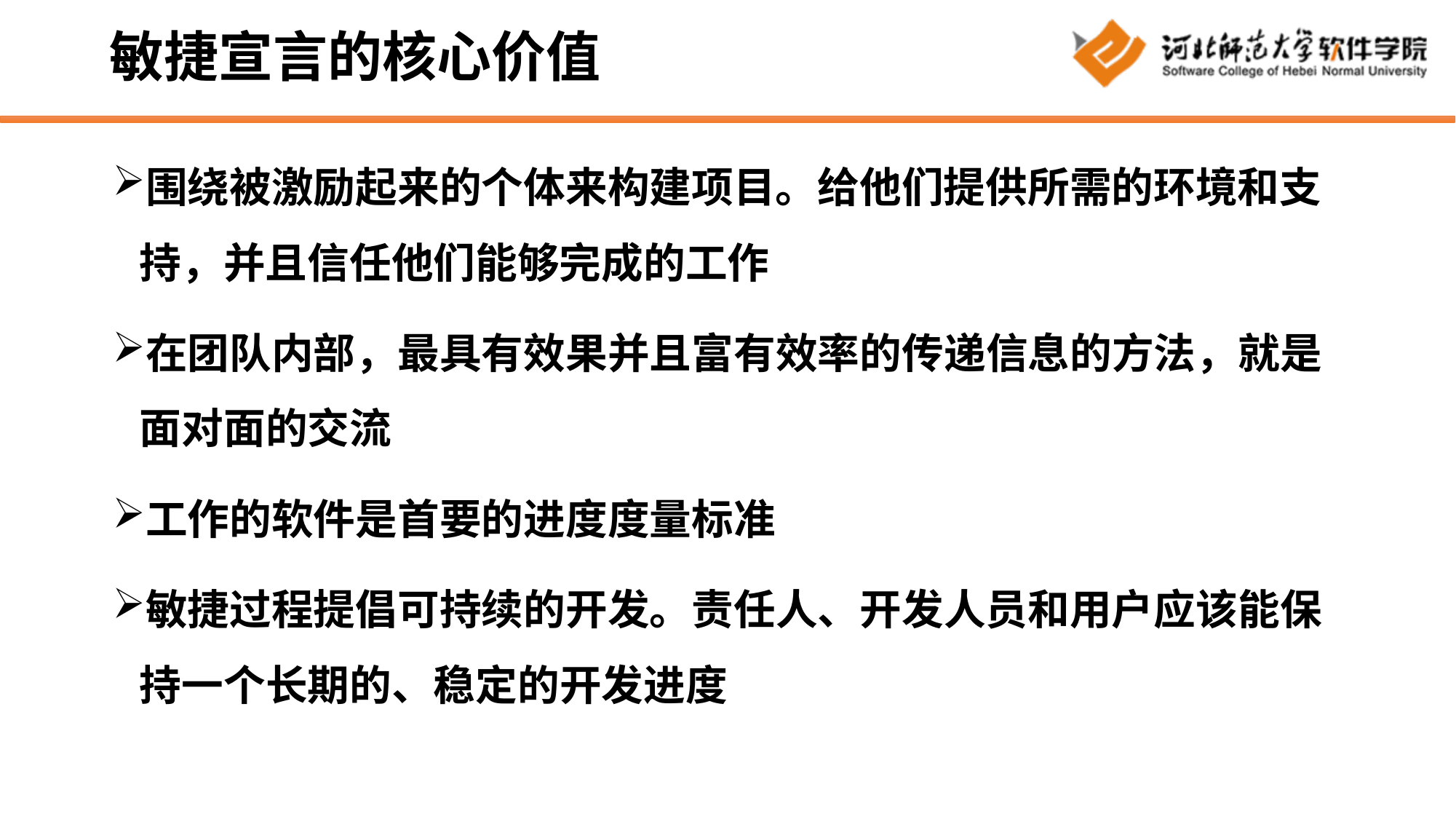

# 敏捷宣言的核心价值
围绕被激励起来的个体来构建项目。给他们提供所需的环境和支持，并且信任他们能够完成的工作
在团队内部，最具有效果并且富有效率的传递信息的方法，就是面对面的交流
工作的软件是首要的进度度量标准
敏捷过程提倡可持续的开发。责任人、开发人员和用户应该能保持一个长期的、稳定的开发进度